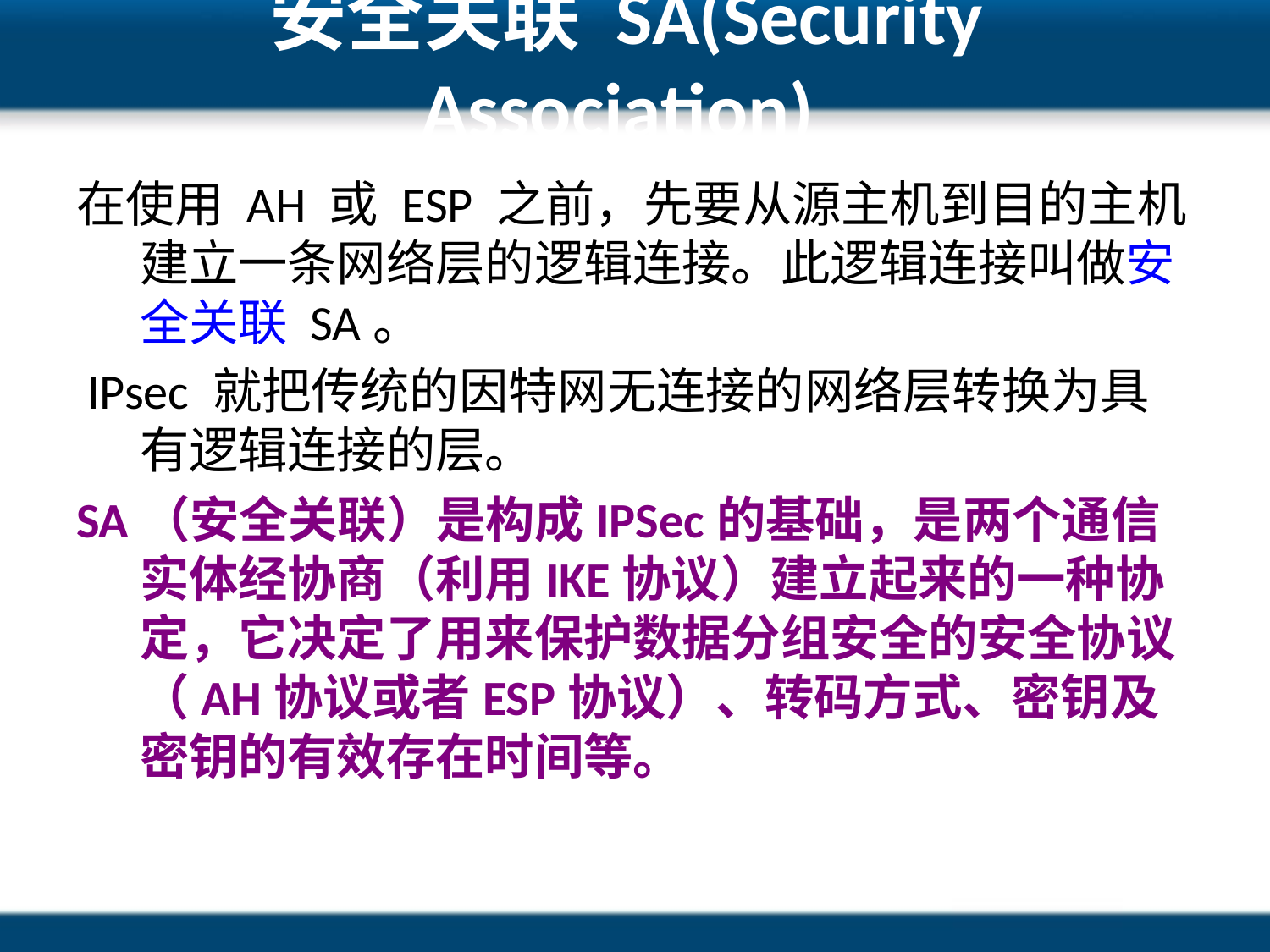

# 安全关联 SA(Security Association)
在使用 AH 或 ESP 之前，先要从源主机到目的主机建立一条网络层的逻辑连接。此逻辑连接叫做安全关联 SA。
 IPsec 就把传统的因特网无连接的网络层转换为具有逻辑连接的层。
SA（安全关联）是构成IPSec的基础，是两个通信实体经协商（利用IKE协议）建立起来的一种协定，它决定了用来保护数据分组安全的安全协议（AH协议或者ESP协议）、转码方式、密钥及密钥的有效存在时间等。